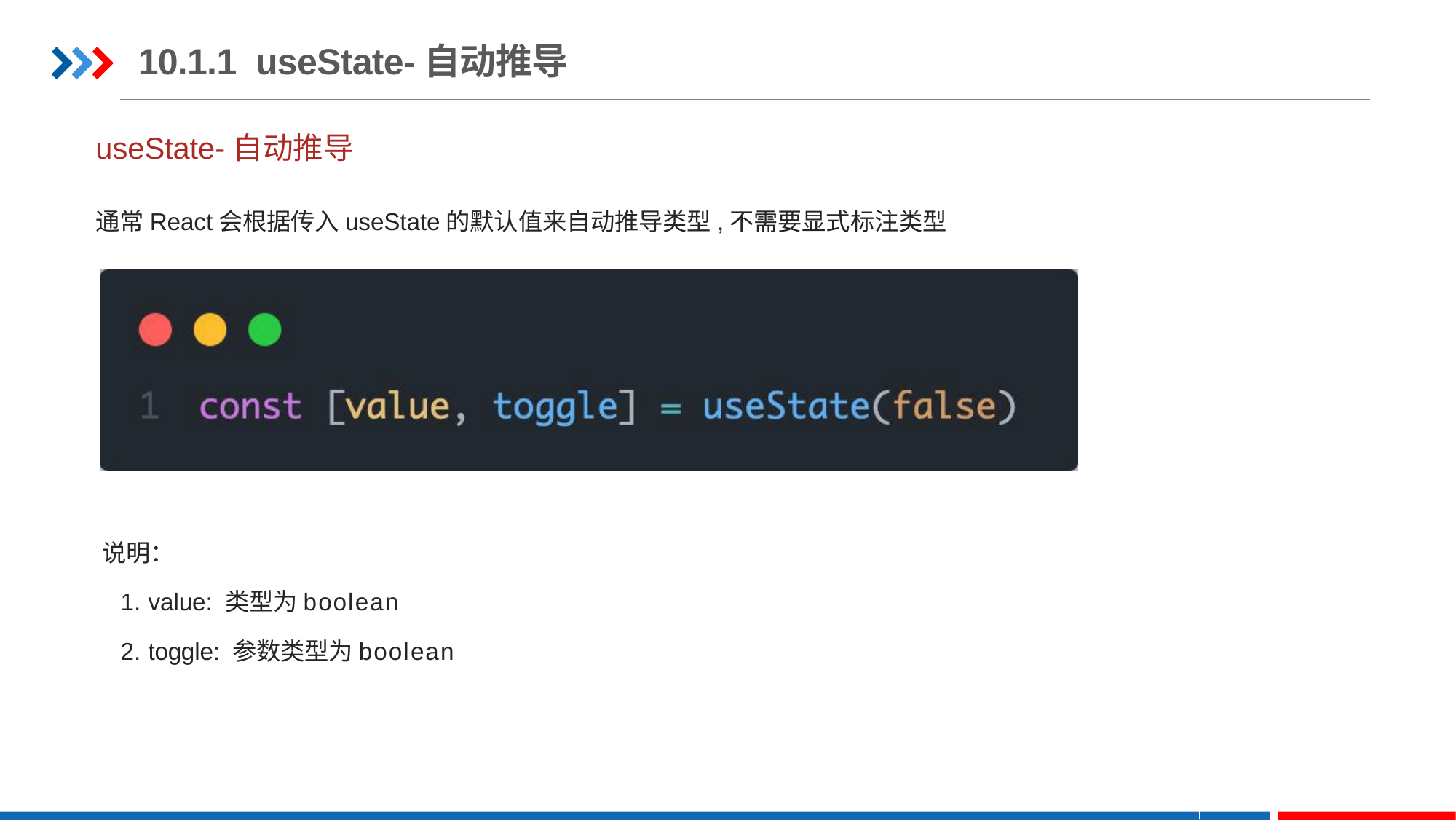

10.1.1  useState-自动推导
useState-自动推导
通常React会根据传入useState的默认值来自动推导类型,不需要显式标注类型

说明：
value: 类型为boolean
toggle: 参数类型为boolean